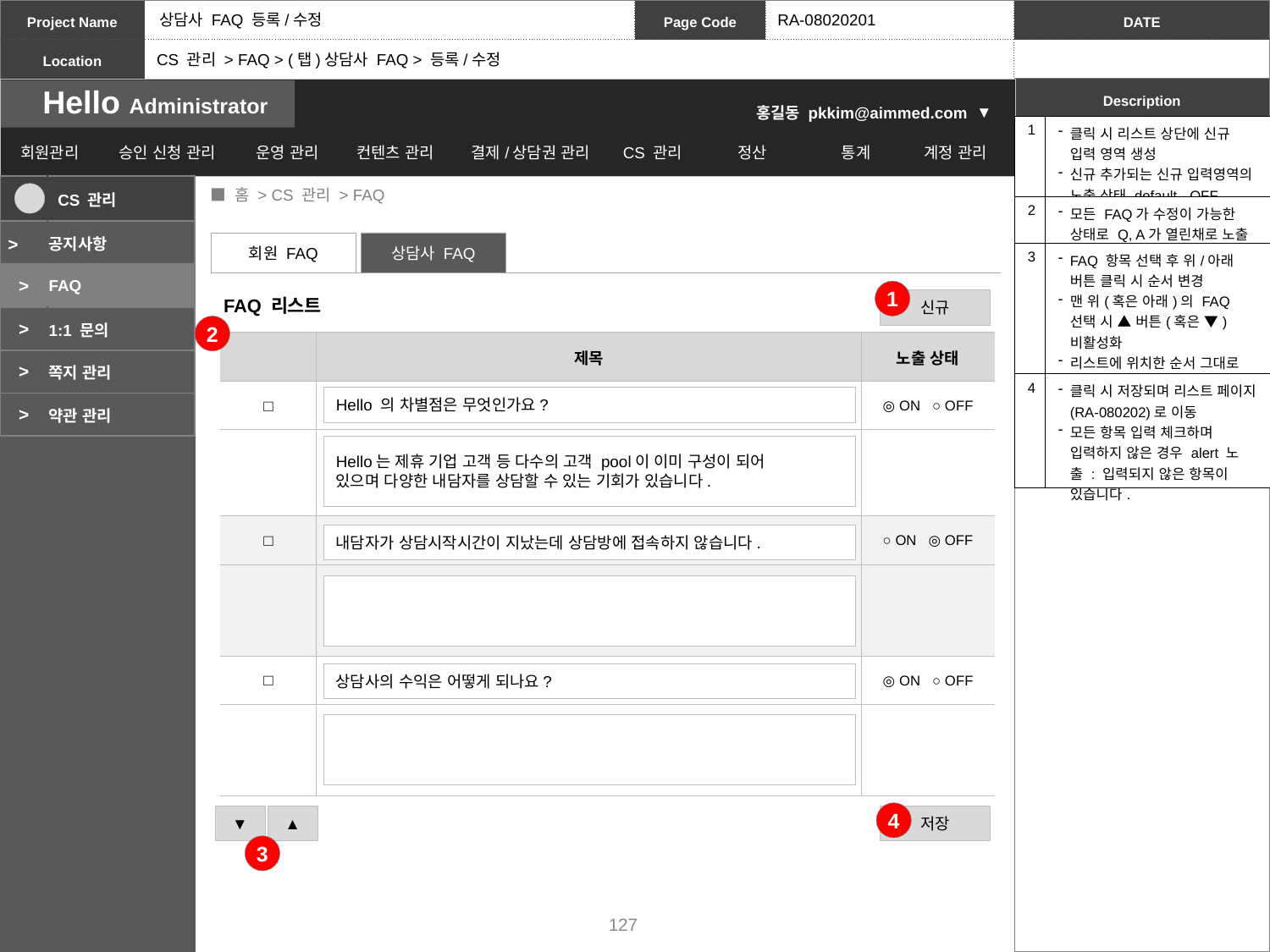

상담사 FAQ 등록/수정
RA-08020201
CS 관리 > FAQ > (탭)상담사 FAQ > 등록/수정
| 1 | 클릭 시 리스트 상단에 신규 입력 영역 생성 신규 추가되는 신규 입력영역의 노출 상태 default - OFF |
| --- | --- |
| 2 | 모든 FAQ가 수정이 가능한 상태로 Q, A가 열린채로 노출 |
| 3 | FAQ 항목 선택 후 위/아래 버튼 클릭 시 순서 변경 맨 위(혹은 아래)의 FAQ 선택 시 ▲ 버튼(혹은 ▼) 비활성화 리스트에 위치한 순서 그대로 상담사 FAQ에 노출됨 |
| 4 | 클릭 시 저장되며 리스트 페이지 (RA-080202)로 이동 모든 항목 입력 체크하며 입력하지 않은 경우 alert 노출 : 입력되지 않은 항목이 있습니다. |
   ■ 홈 > CS 관리 > FAQ

|  | CS 관리 |
| --- | --- |
| > | 공지사항 |
| > | FAQ |
| > | 1:1 문의 |
| > | 쪽지 관리 |
| > | 약관 관리 |

회원 FAQ
상담사 FAQ
1
FAQ 리스트
신규
2
|  | 제목 | 노출 상태 |
| --- | --- | --- |
| □ |  | ◎ ON ○ OFF |
|  |  |  |
| □ |  | ○ ON ◎ OFF |
|  |  |  |
| □ |  | ◎ ON ○ OFF |
|  |  |  |
Hello 의 차별점은 무엇인가요?
Hello는 제휴 기업 고객 등 다수의 고객 pool이 이미 구성이 되어
있으며 다양한 내담자를 상담할 수 있는 기회가 있습니다.
내담자가 상담시작시간이 지났는데 상담방에 접속하지 않습니다.

상담사의 수익은 어떻게 되나요?

4
▼
▲
저장
3
127